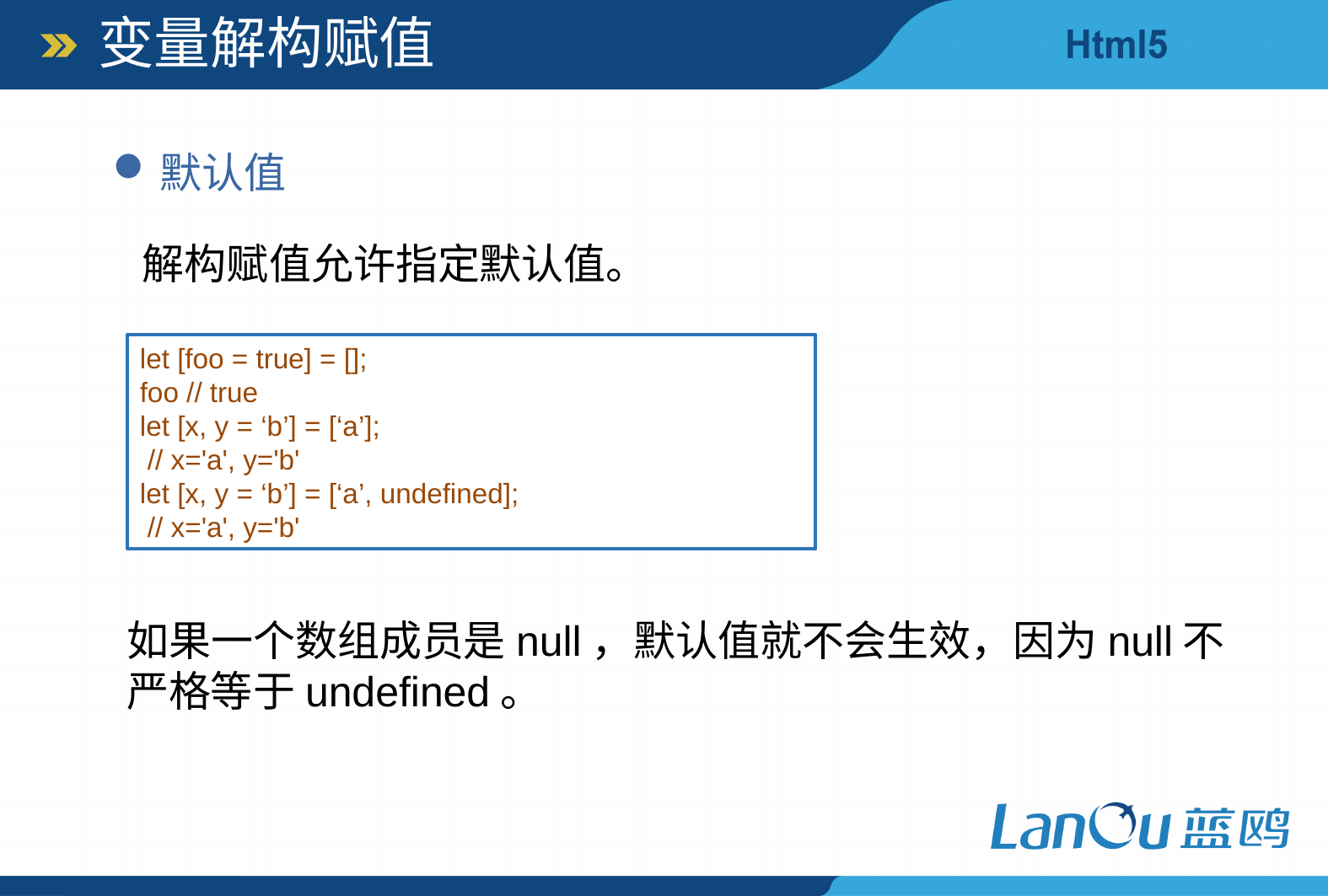

变量解构赋值
默认值
解构赋值允许指定默认值。
let [foo = true] = [];
foo // true
let [x, y = ‘b’] = [‘a’];
 // x='a', y='b'
let [x, y = ‘b’] = [‘a’, undefined];
 // x='a', y='b'
如果一个数组成员是null，默认值就不会生效，因为null不严格等于undefined。